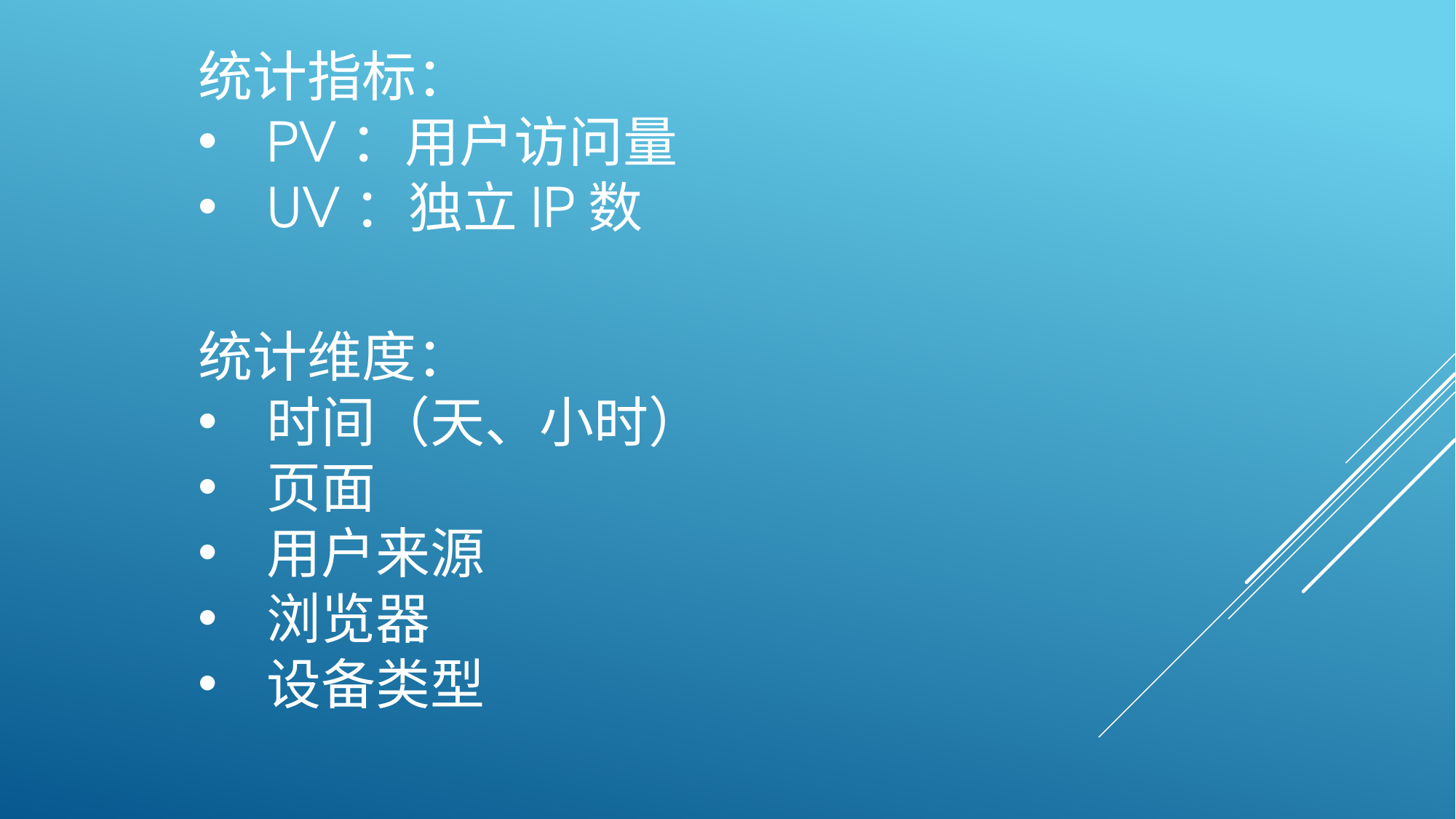

统计指标：
PV：用户访问量
UV：独立IP数
统计维度：
时间（天、小时）
页面
用户来源
浏览器
设备类型